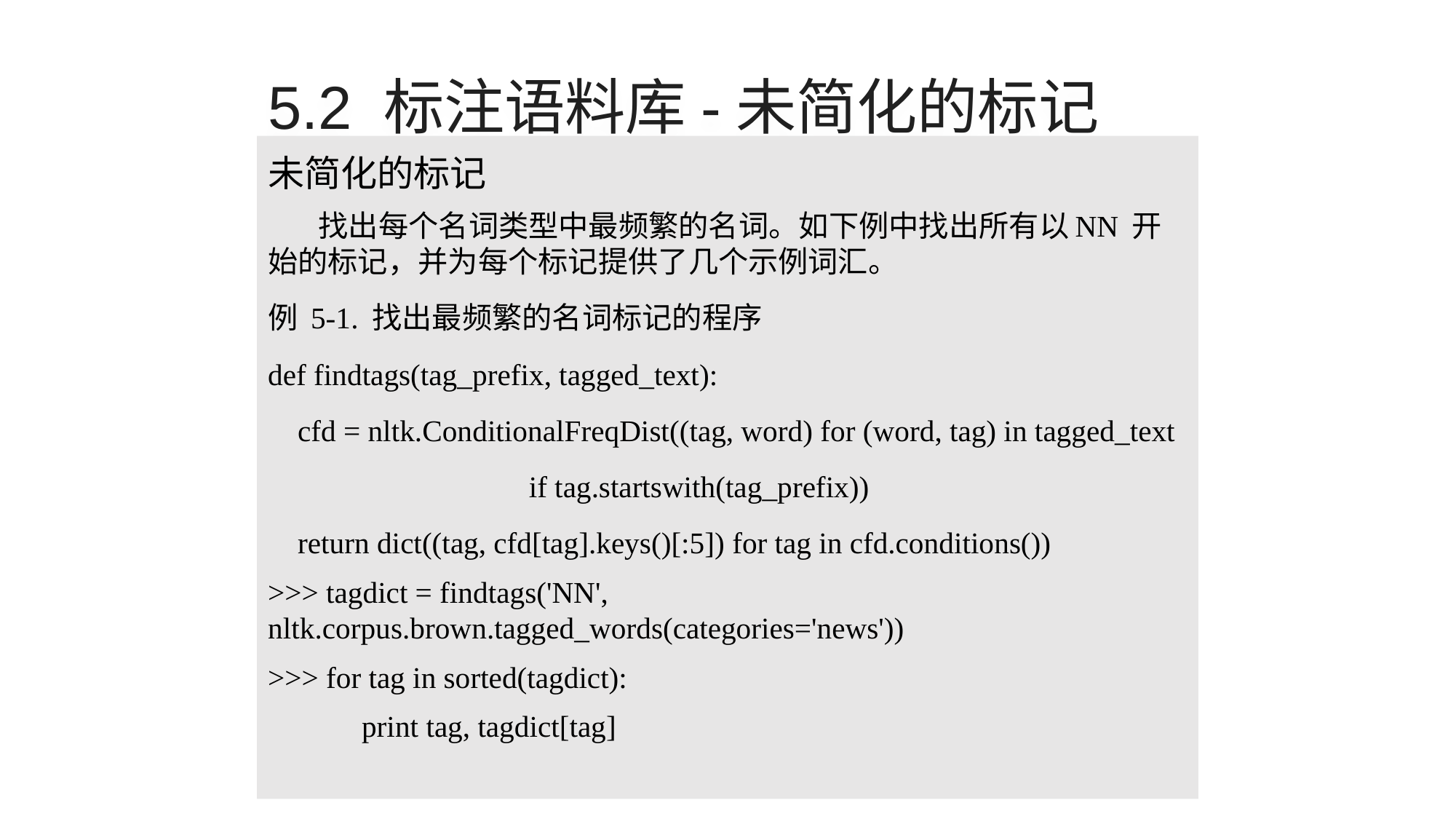

# 5.2 标注语料库-未简化的标记
未简化的标记
找出每个名词类型中最频繁的名词。如下例中找出所有以NN 开始的标记，并为每个标记提供了几个示例词汇。
例 5-1. 找出最频繁的名词标记的程序
def findtags(tag_prefix, tagged_text):
    cfd = nltk.ConditionalFreqDist((tag, word) for (word, tag) in tagged_text
                                   if tag.startswith(tag_prefix))
    return dict((tag, cfd[tag].keys()[:5]) for tag in cfd.conditions())
>>> tagdict = findtags('NN', nltk.corpus.brown.tagged_words(categories='news'))
>>> for tag in sorted(tagdict):
	print tag, tagdict[tag]